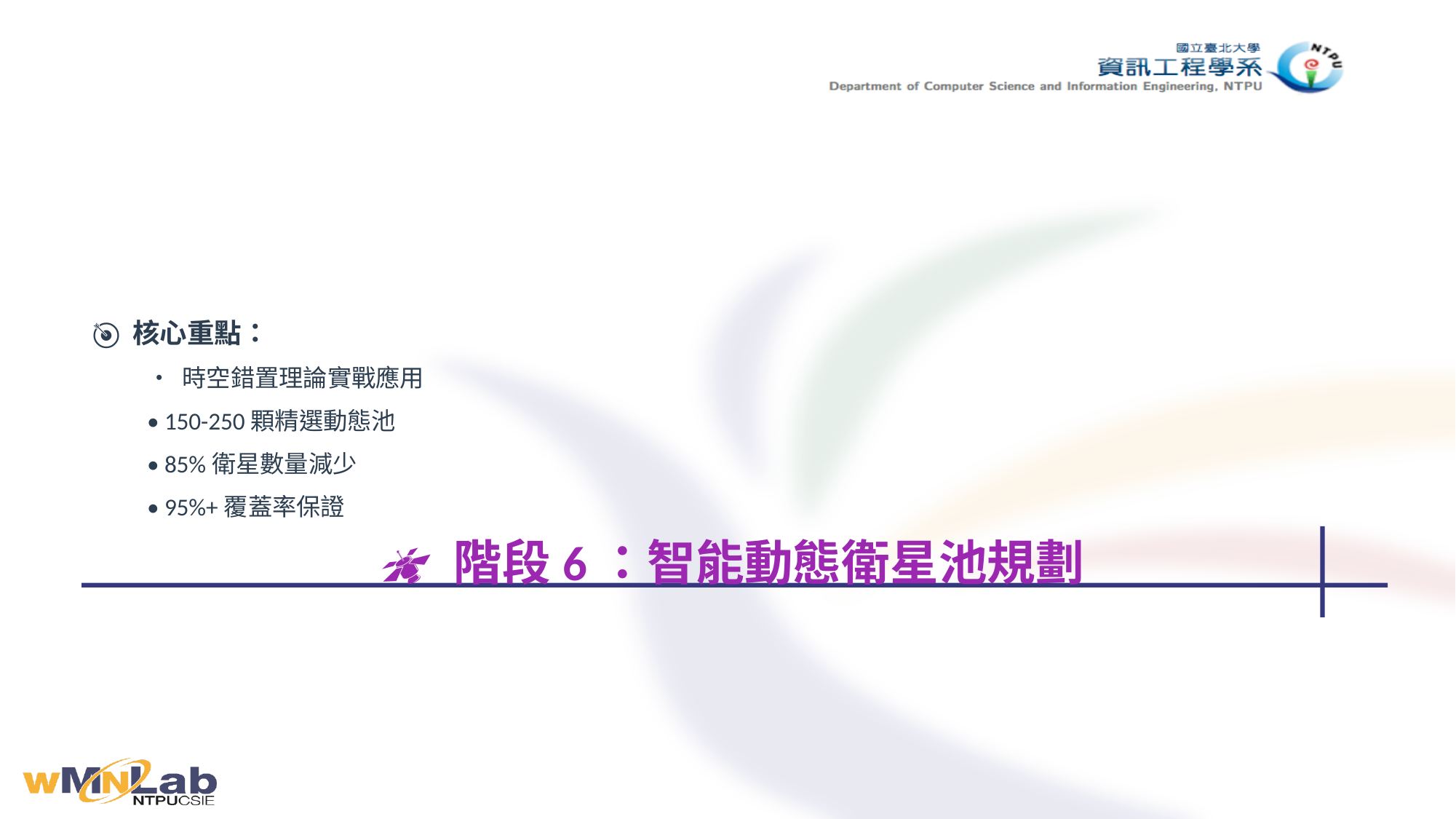

🎯 核心重點：
• 時空錯置理論實戰應用
• 150-250顆精選動態池
• 85%衛星數量減少
• 95%+覆蓋率保證
# 🛰️ 階段6：智能動態衛星池規劃